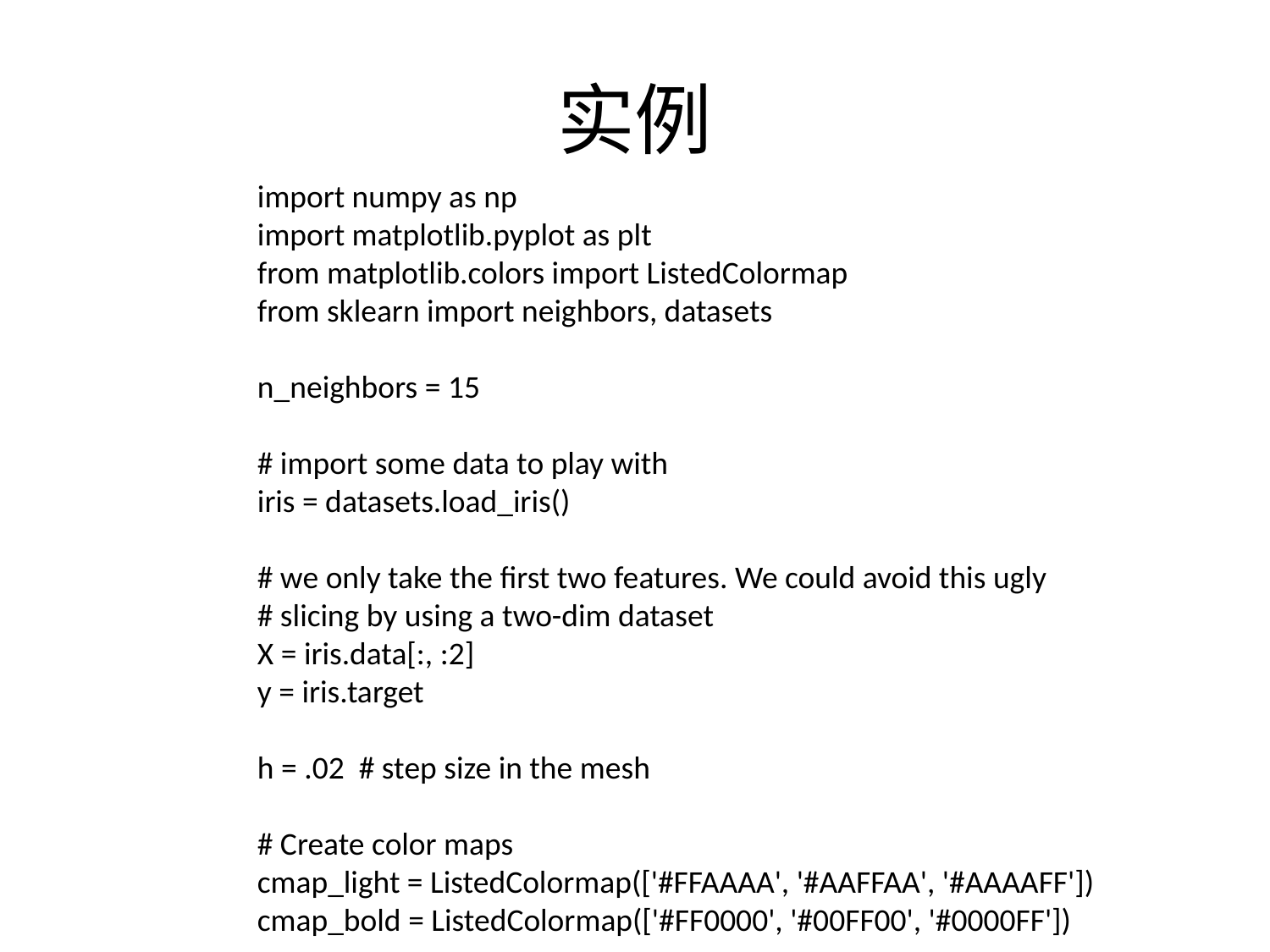

# 实例
import numpy as np
import matplotlib.pyplot as plt
from matplotlib.colors import ListedColormap
from sklearn import neighbors, datasets

n_neighbors = 15

# import some data to play with
iris = datasets.load_iris()

# we only take the first two features. We could avoid this ugly
# slicing by using a two-dim dataset
X = iris.data[:, :2]
y = iris.target

h = .02  # step size in the mesh

# Create color maps
cmap_light = ListedColormap(['#FFAAAA', '#AAFFAA', '#AAAAFF'])
cmap_bold = ListedColormap(['#FF0000', '#00FF00', '#0000FF'])